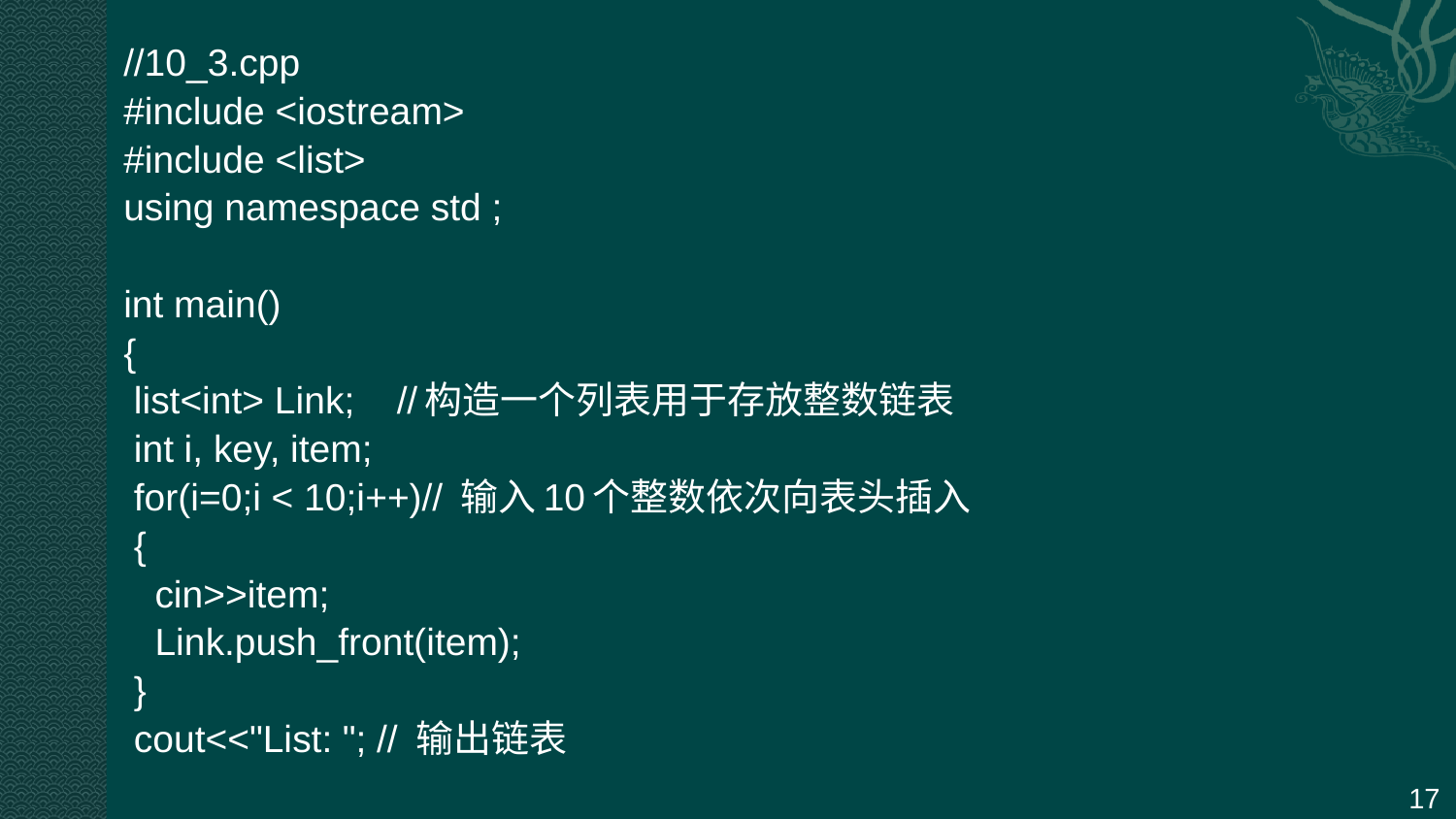

//10_3.cpp
#include <iostream>
#include <list>
using namespace std ;

int main()
{
 list<int> Link;	//构造一个列表用于存放整数链表
 int i, key, item;
 for(i=0;i < 10;i++)// 输入10个整数依次向表头插入
 {
   cin>>item;
   Link.push_front(item);
 }
 cout<<"List: "; // 输出链表
17